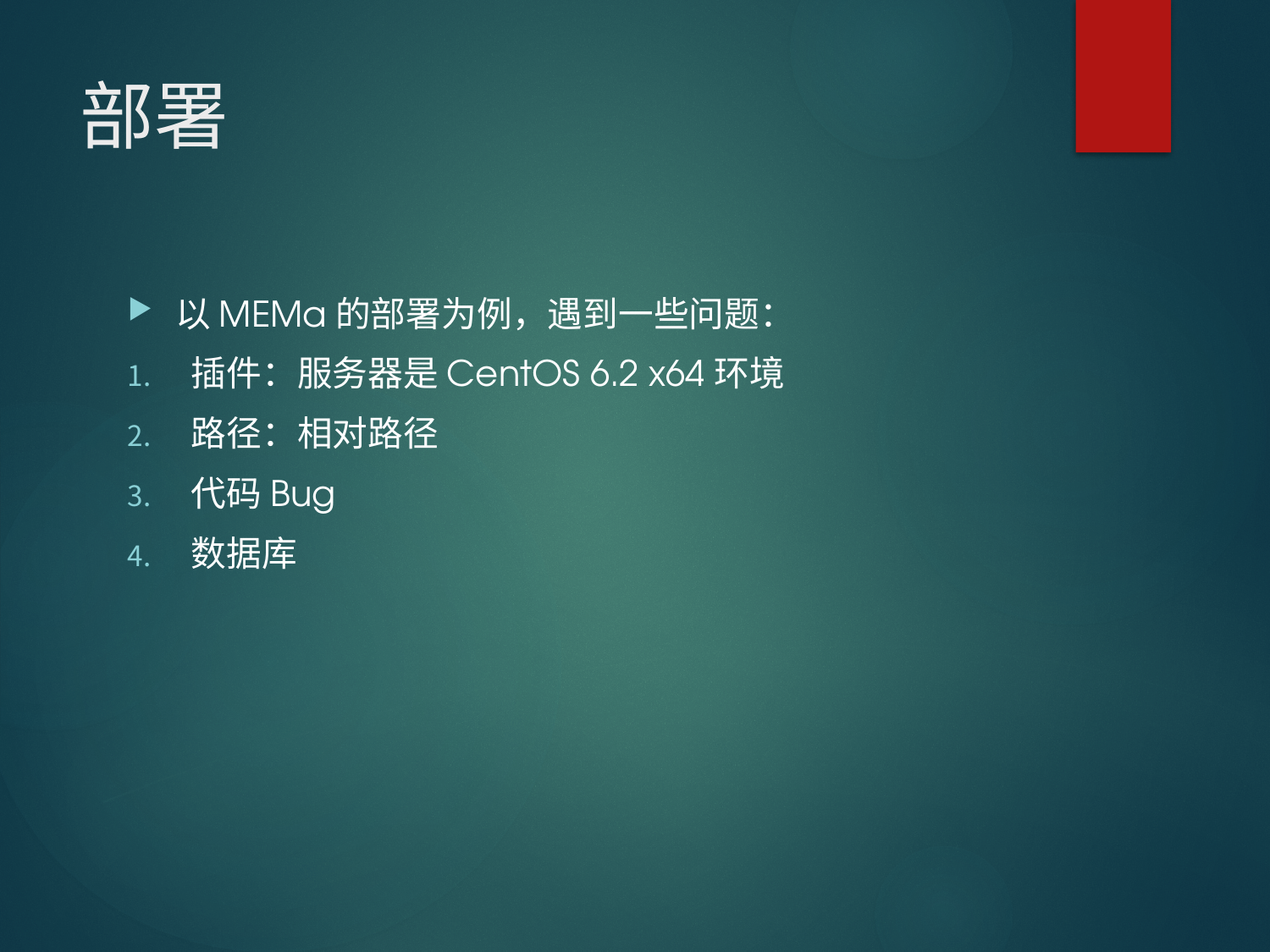

# 部署
以MEMa的部署为例，遇到一些问题：
插件：服务器是CentOS 6.2 x64环境
路径：相对路径
代码Bug
数据库